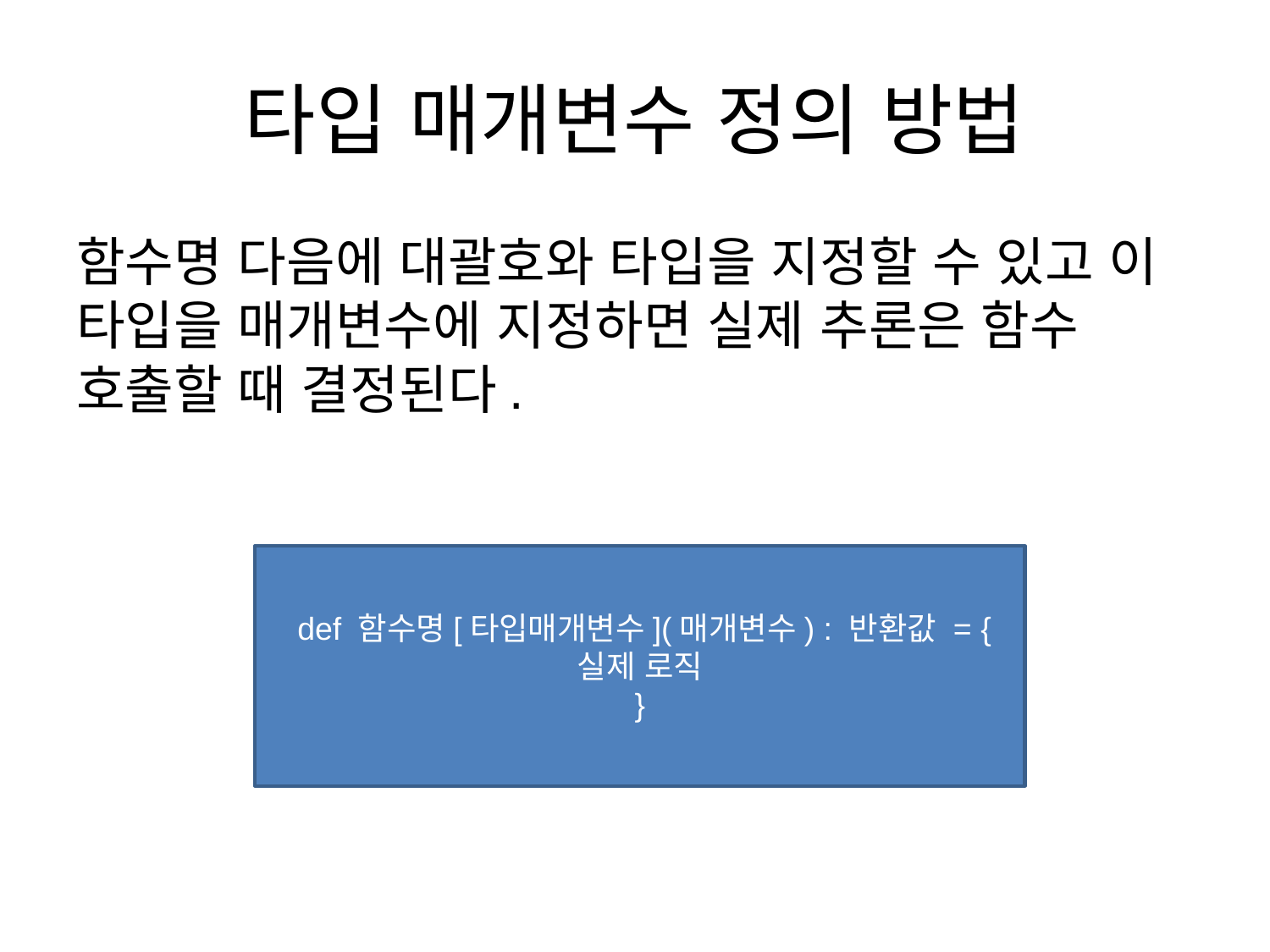

# 타입 매개변수 정의 방법
함수명 다음에 대괄호와 타입을 지정할 수 있고 이 타입을 매개변수에 지정하면 실제 추론은 함수 호출할 때 결정된다.
 def 함수명[타입매개변수](매개변수) : 반환값 = {
실제 로직
}